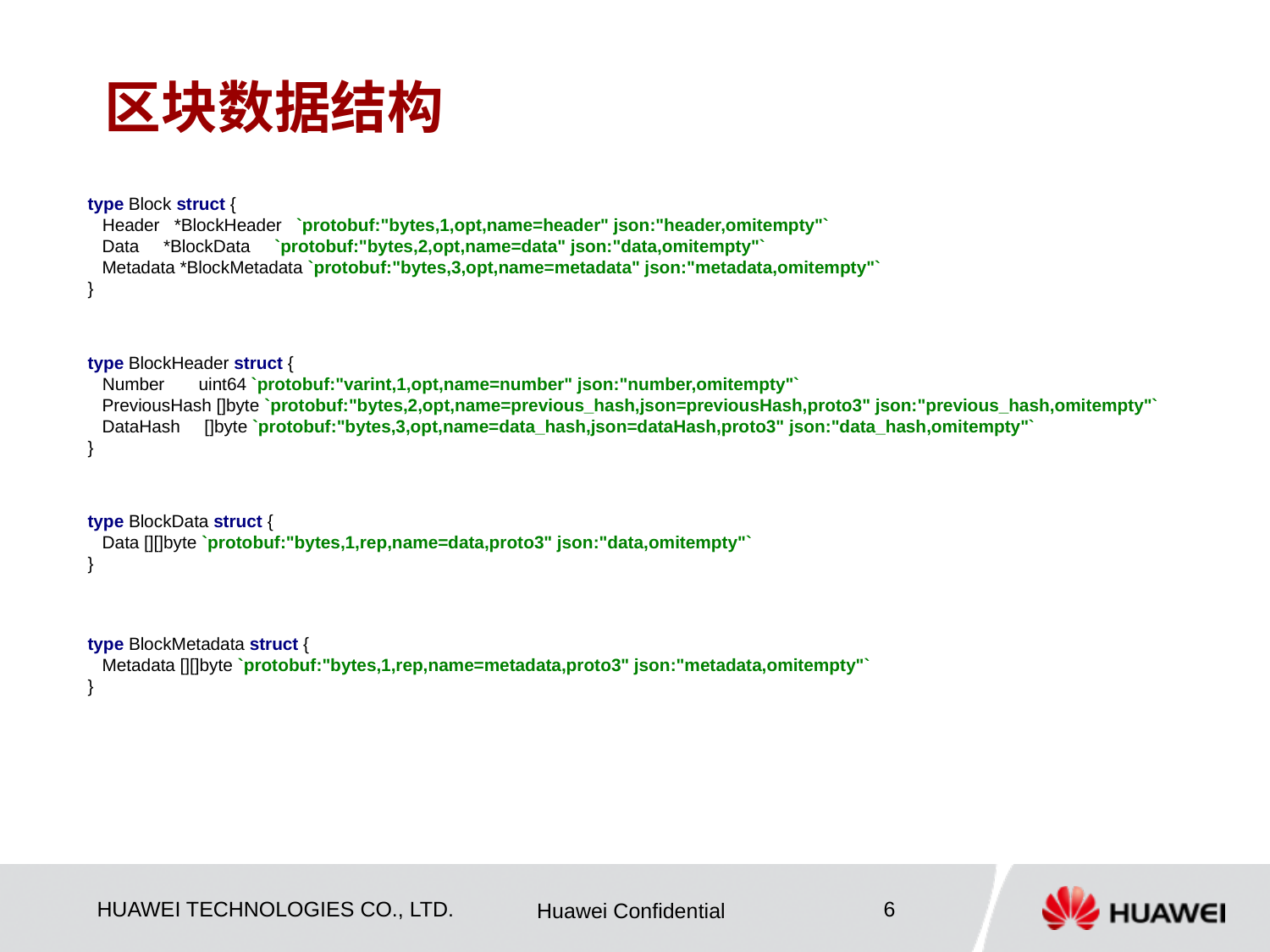

# 区块数据结构
type Block struct {
   Header   *BlockHeader   `protobuf:"bytes,1,opt,name=header" json:"header,omitempty"`
   Data     *BlockData     `protobuf:"bytes,2,opt,name=data" json:"data,omitempty"`
   Metadata *BlockMetadata `protobuf:"bytes,3,opt,name=metadata" json:"metadata,omitempty"`
}
type BlockHeader struct {
   Number       uint64 `protobuf:"varint,1,opt,name=number" json:"number,omitempty"`
   PreviousHash []byte `protobuf:"bytes,2,opt,name=previous_hash,json=previousHash,proto3" json:"previous_hash,omitempty"`
   DataHash     []byte `protobuf:"bytes,3,opt,name=data_hash,json=dataHash,proto3" json:"data_hash,omitempty"`
}
type BlockData struct {
   Data [][]byte `protobuf:"bytes,1,rep,name=data,proto3" json:"data,omitempty"`
}
type BlockMetadata struct {
   Metadata [][]byte `protobuf:"bytes,1,rep,name=metadata,proto3" json:"metadata,omitempty"`
}